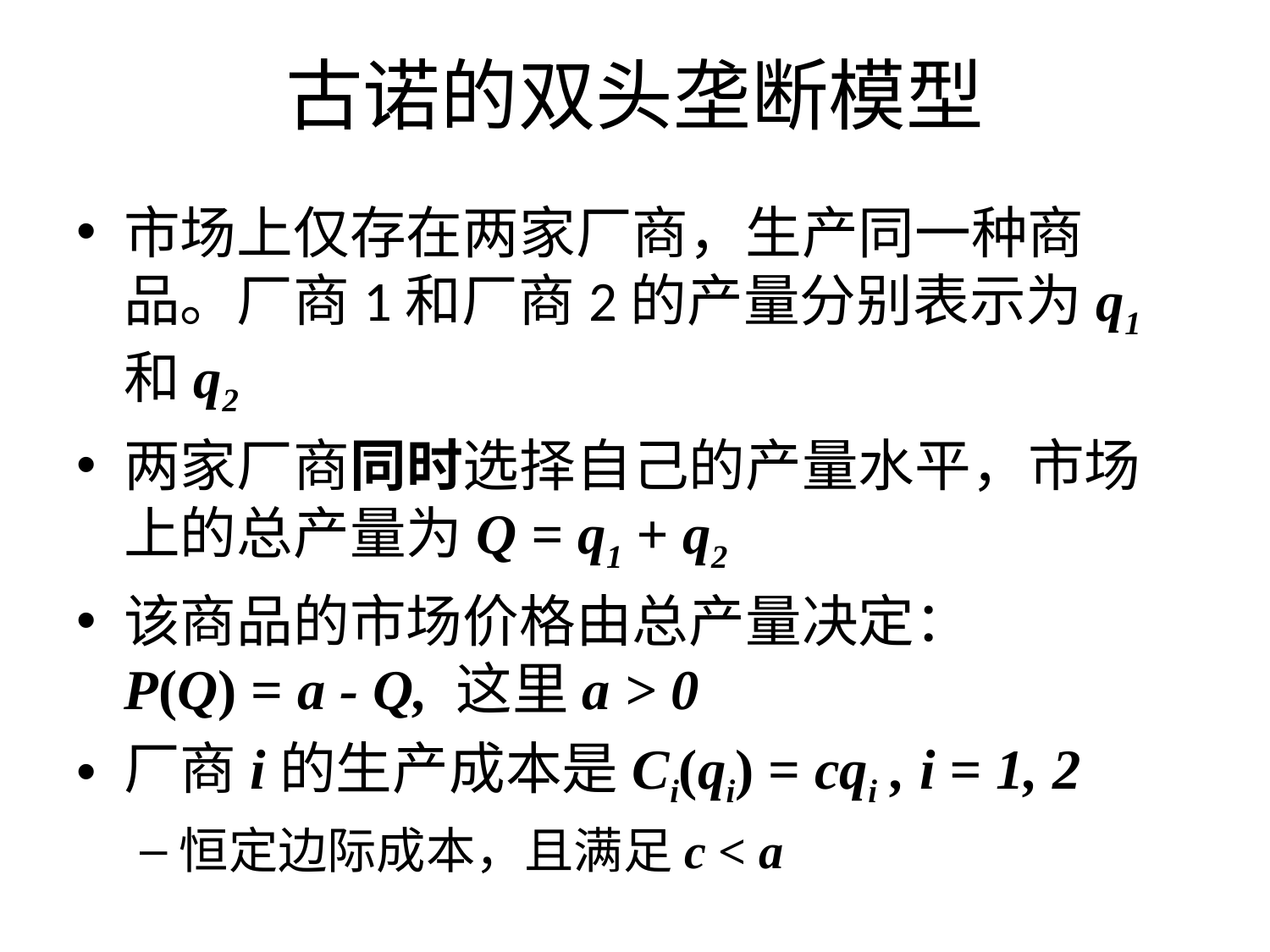

# 古诺的双头垄断模型
市场上仅存在两家厂商，生产同一种商品。厂商1和厂商2的产量分别表示为q1和q2
两家厂商同时选择自己的产量水平，市场上的总产量为Q = q1 + q2
该商品的市场价格由总产量决定：            P(Q) = a - Q, 这里a > 0
厂商i的生产成本是Ci(qi) = cqi , i = 1, 2
恒定边际成本，且满足c < a